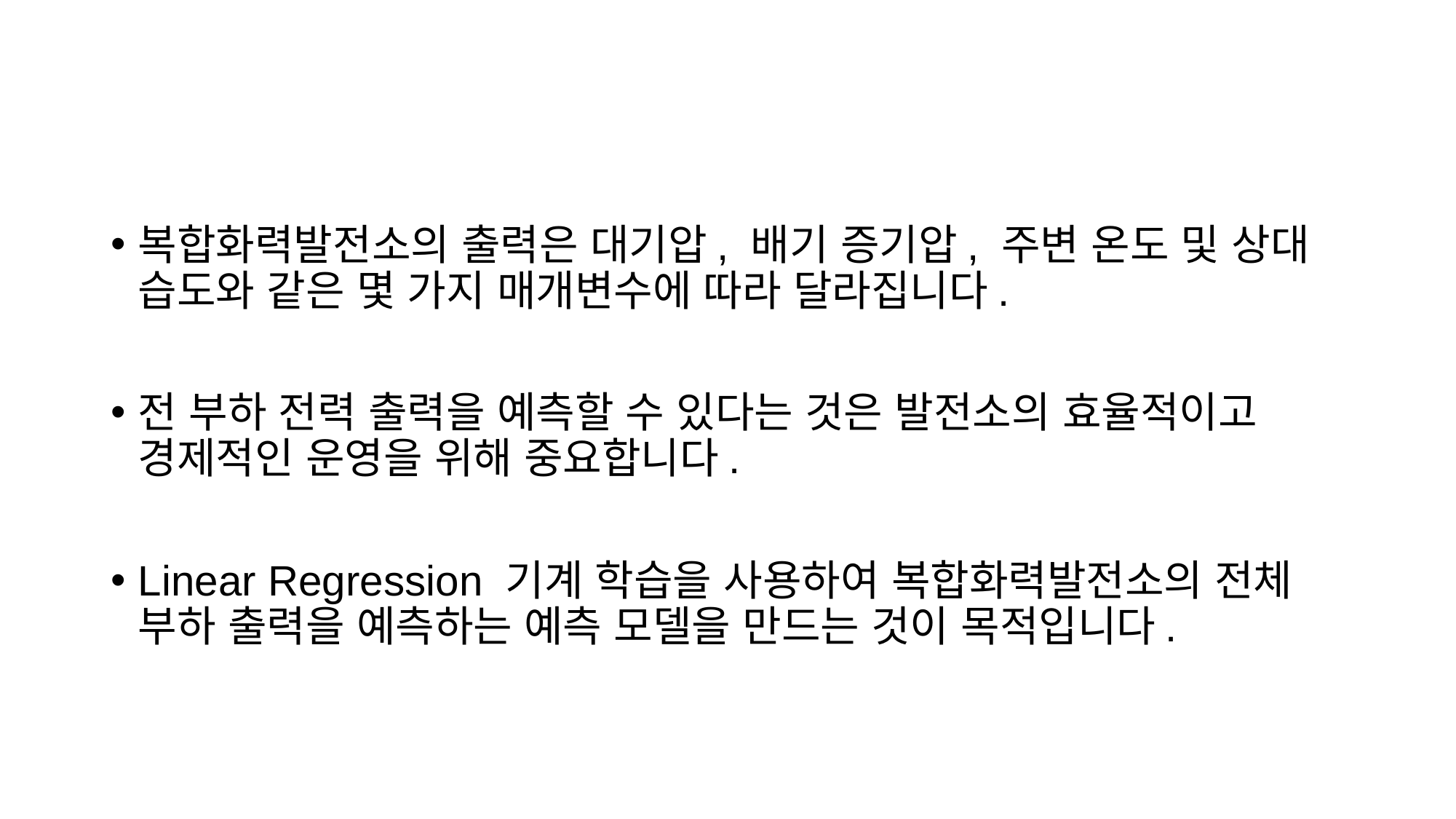

#
복합화력발전소의 출력은 대기압, 배기 증기압, 주변 온도 및 상대 습도와 같은 몇 가지 매개변수에 따라 달라집니다.

전 부하 전력 출력을 예측할 수 있다는 것은 발전소의 효율적이고 경제적인 운영을 위해 중요합니다.

Linear Regression 기계 학습을 사용하여 복합화력발전소의 전체 부하 출력을 예측하는 예측 모델을 만드는 것이 목적입니다.